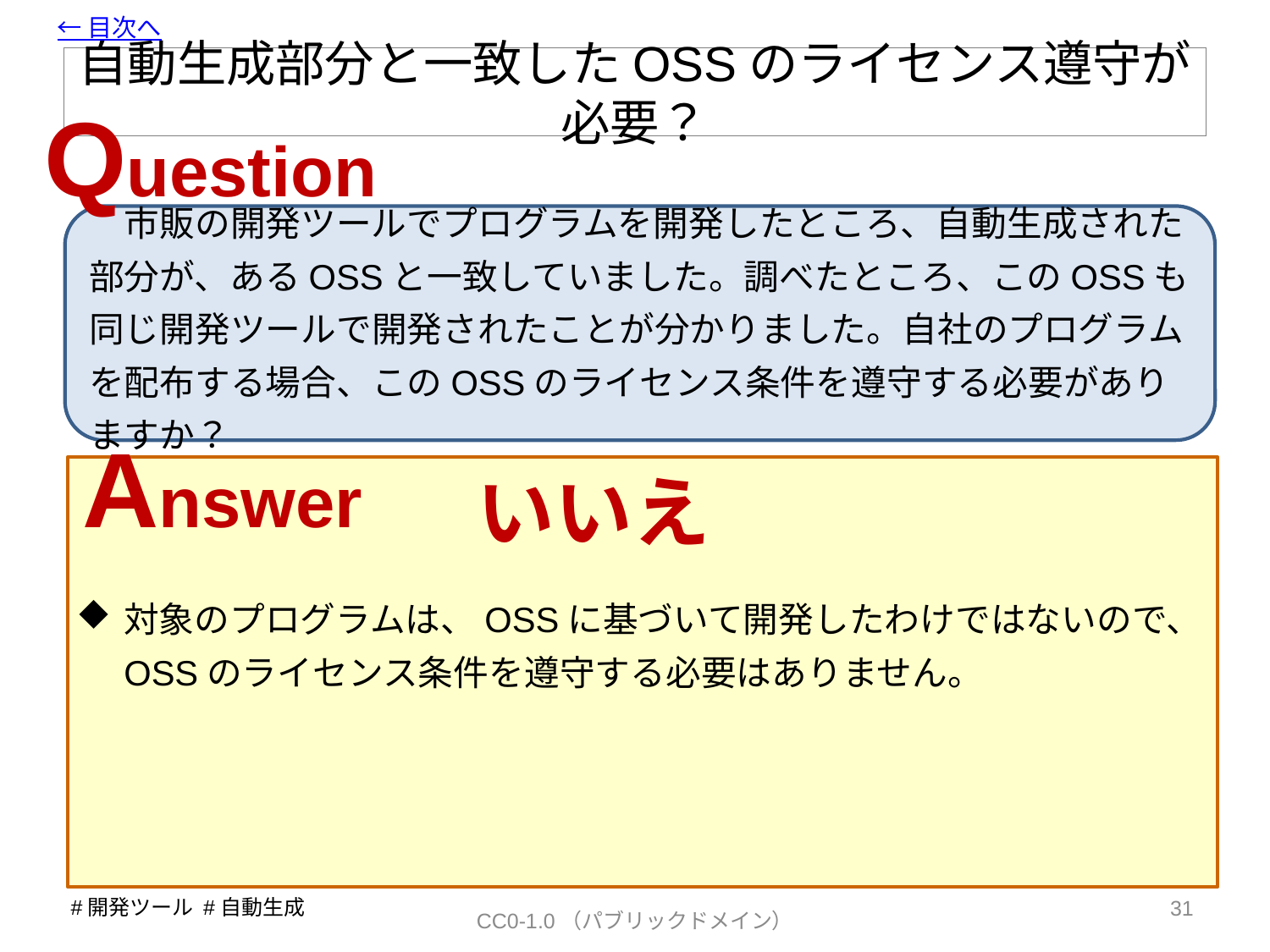

← 目次へ
# 自動生成部分と一致したOSSのライセンス遵守が必要？
Question
　市販の開発ツールでプログラムを開発したところ、自動生成された部分が、あるOSSと一致していました。調べたところ、このOSSも同じ開発ツールで開発されたことが分かりました。自社のプログラムを配布する場合、このOSSのライセンス条件を遵守する必要がありますか？
Answer

いいえ
対象のプログラムは、OSSに基づいて開発したわけではないので、OSSのライセンス条件を遵守する必要はありません。

31
#開発ツール #自動生成
CC0-1.0（パブリックドメイン）